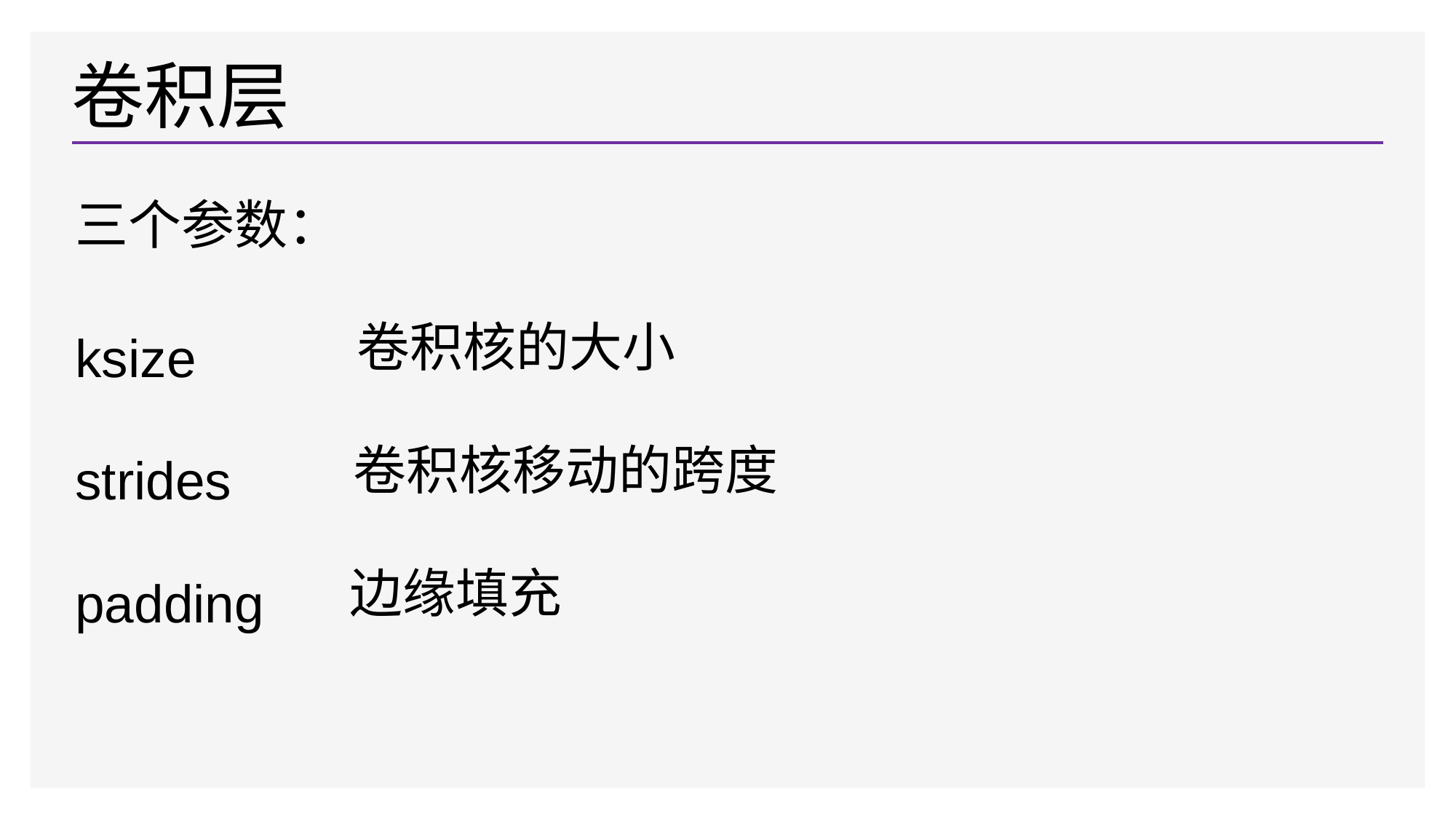

# 卷积层
三个参数：
ksize  strides  padding
卷积核的大小
卷积核移动的跨度 边缘填充